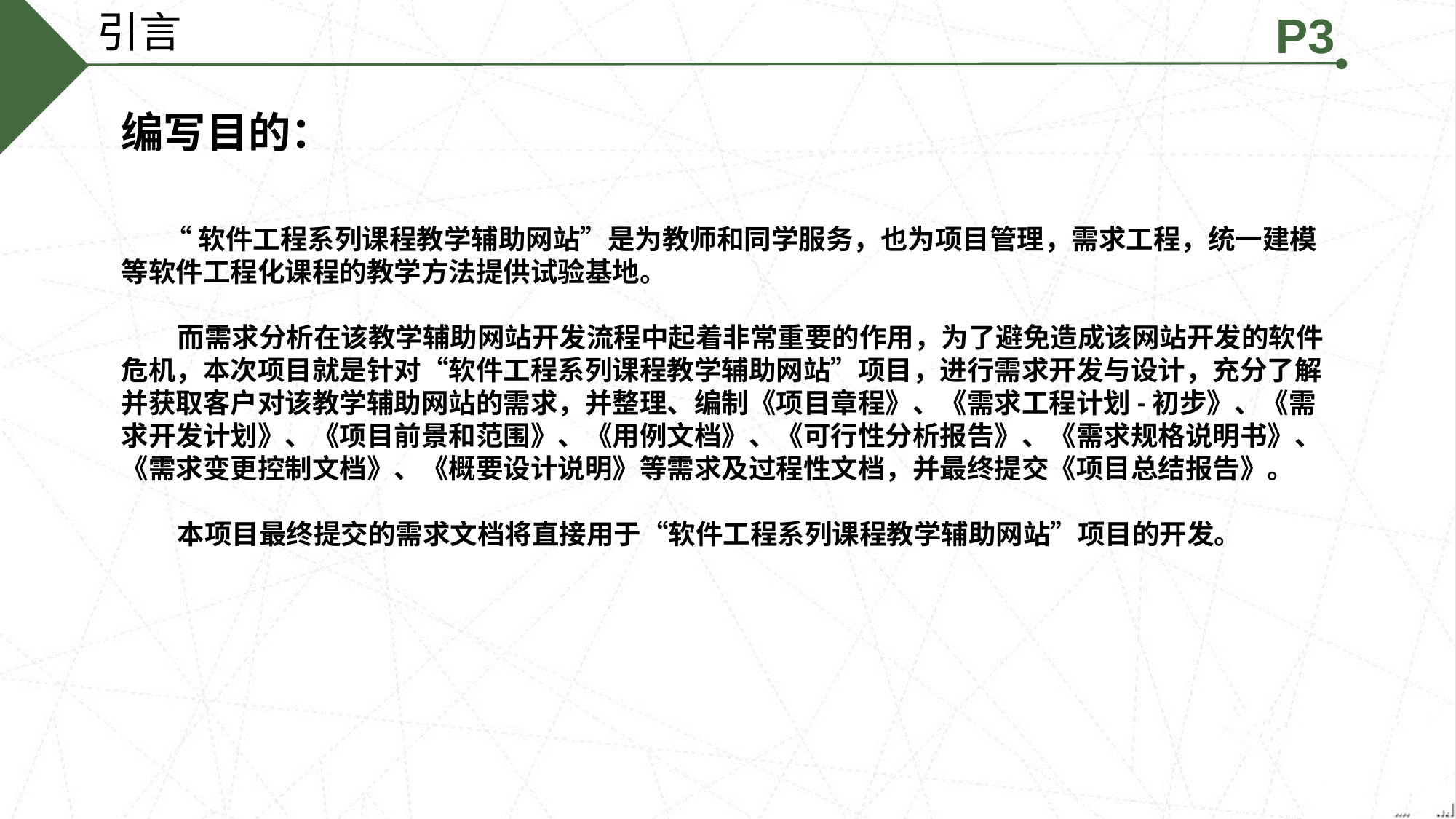

引言
P3

编写目的：

       “软件工程系列课程教学辅助网站”是为教师和同学服务，也为项目管理，需求工程，统一建模等软件工程化课程的教学方法提供试验基地。

        而需求分析在该教学辅助网站开发流程中起着非常重要的作用，为了避免造成该网站开发的软件危机，本次项目就是针对“软件工程系列课程教学辅助网站”项目，进行需求开发与设计，充分了解并获取客户对该教学辅助网站的需求，并整理、编制《项目章程》、《需求工程计划-初步》、《需求开发计划》、《项目前景和范围》、《用例文档》、《可行性分析报告》、《需求规格说明书》、《需求变更控制文档》、《概要设计说明》等需求及过程性文档，并最终提交《项目总结报告》。

        本项目最终提交的需求文档将直接用于“软件工程系列课程教学辅助网站”项目的开发。